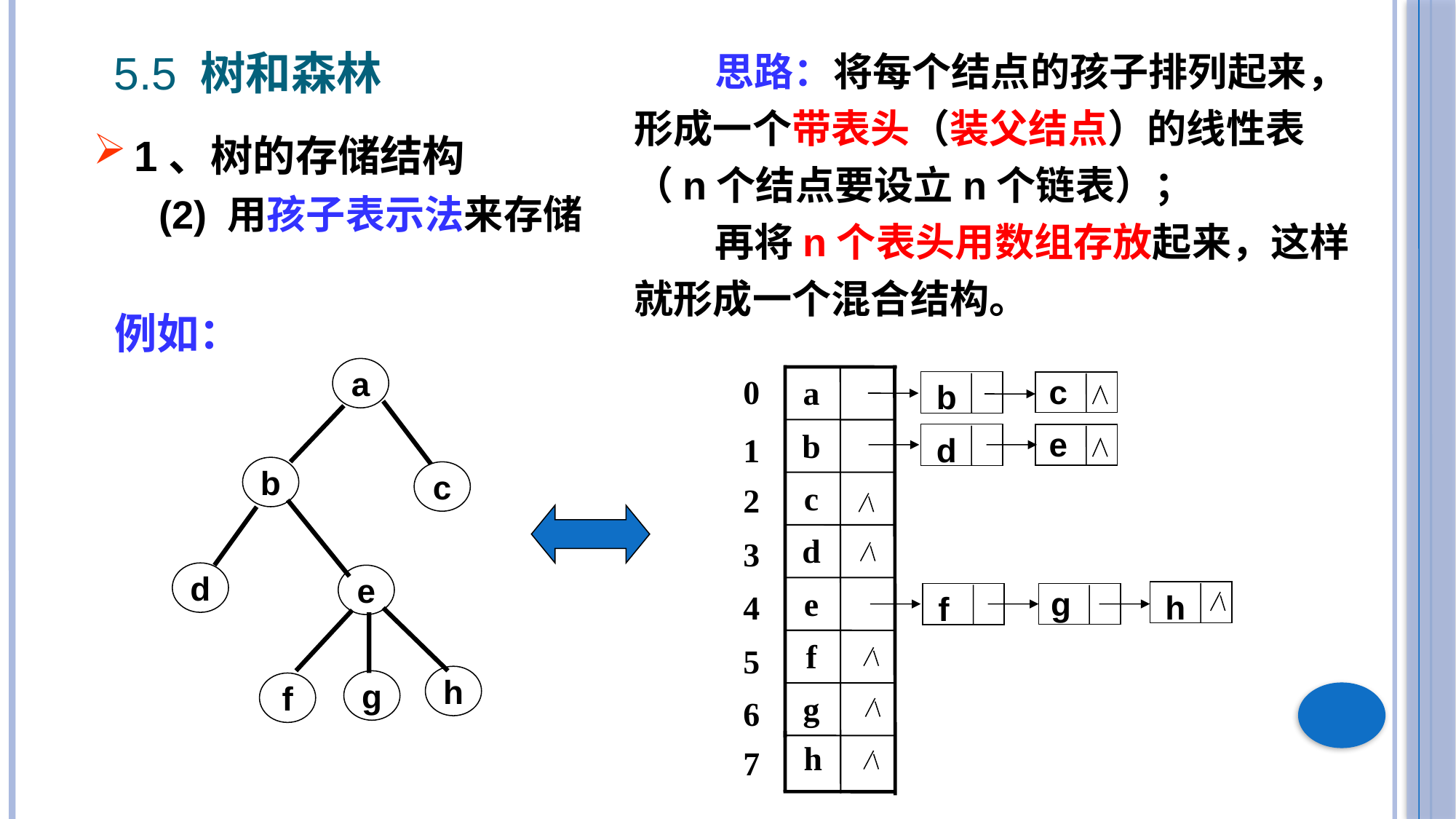

思路：将每个结点的孩子排列起来，形成一个带表头（装父结点）的线性表（n个结点要设立n个链表）；
        再将n个表头用数组存放起来，这样就形成一个混合结构。
5.5 树和森林
1、树的存储结构
(2) 用孩子表示法来存储
例如：
a

b
c

d
e

h
g
f
0
1
2
3
4
5
6
7
c
b

a
b
c
d
e
f
g
h

e
d

g
h

f